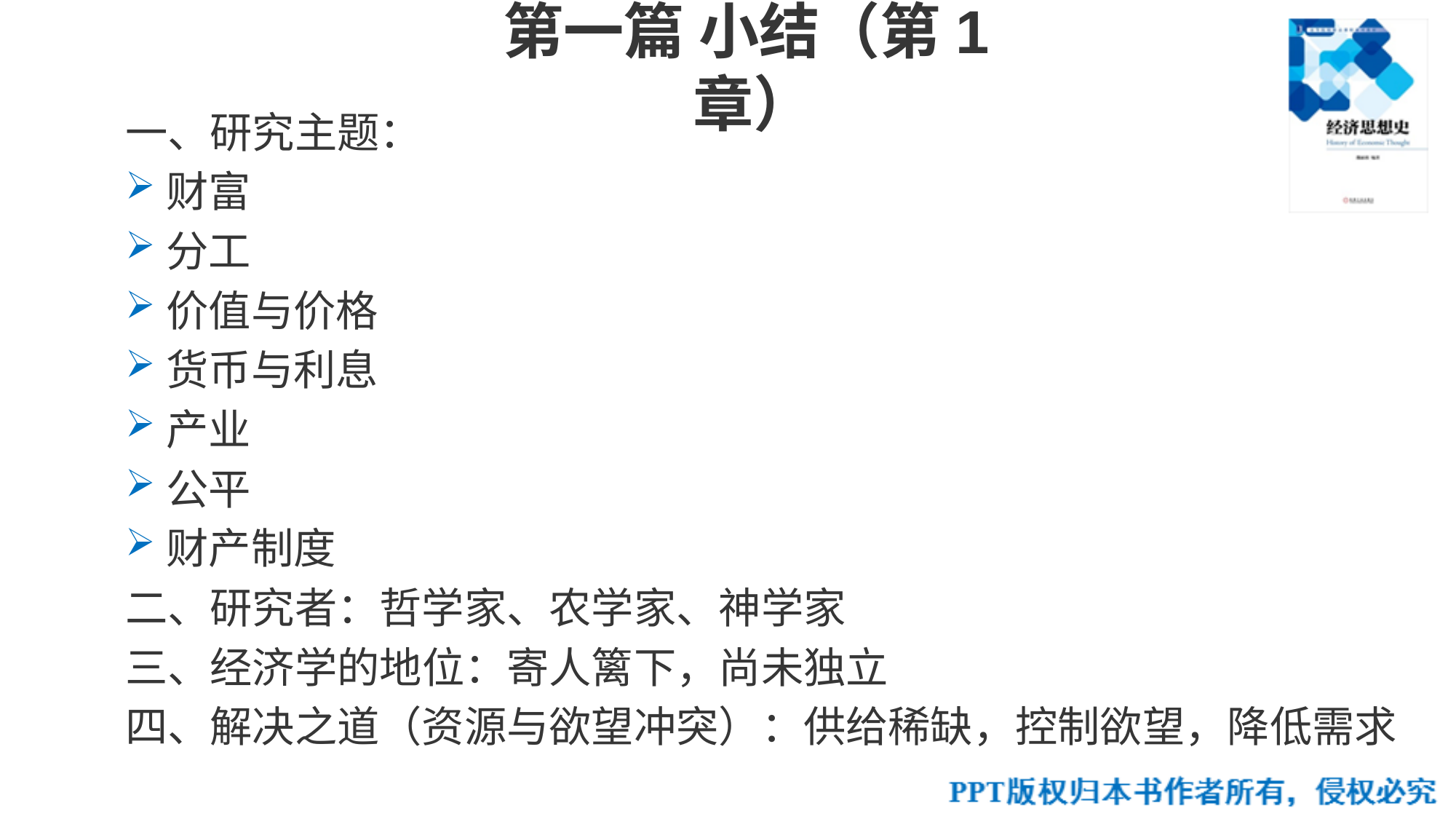

# 第一篇 小结（第1章）
一、研究主题：
财富
分工
价值与价格
货币与利息
产业
公平
财产制度
二、研究者：哲学家、农学家、神学家
三、经济学的地位：寄人篱下，尚未独立
四、解决之道（资源与欲望冲突）：供给稀缺，控制欲望，降低需求

78